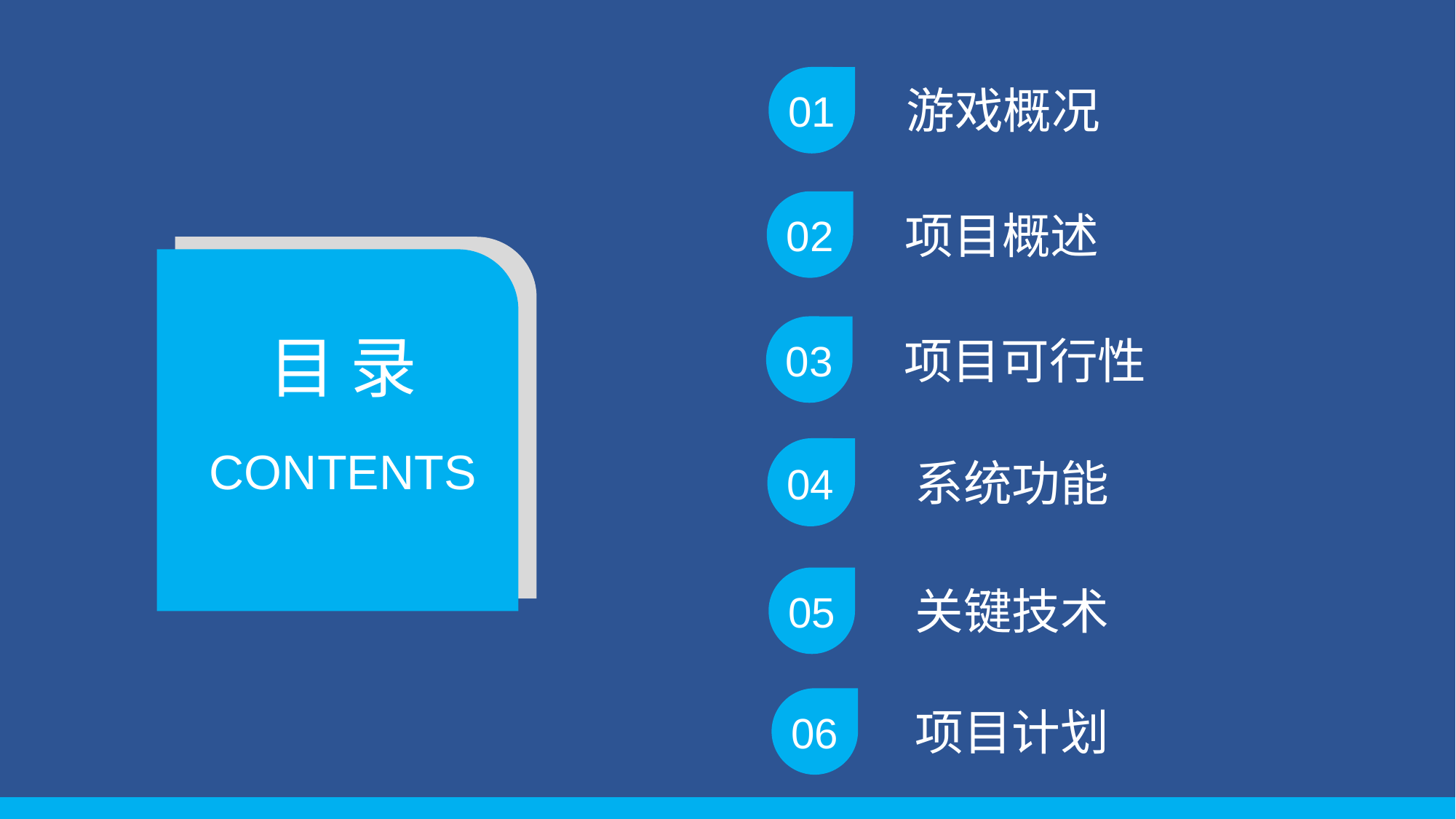

01
游戏概况
02
项目概述

03
目 录
项目可行性
CONTENTS
04
04
系统功能
05
关键技术
06
项目计划